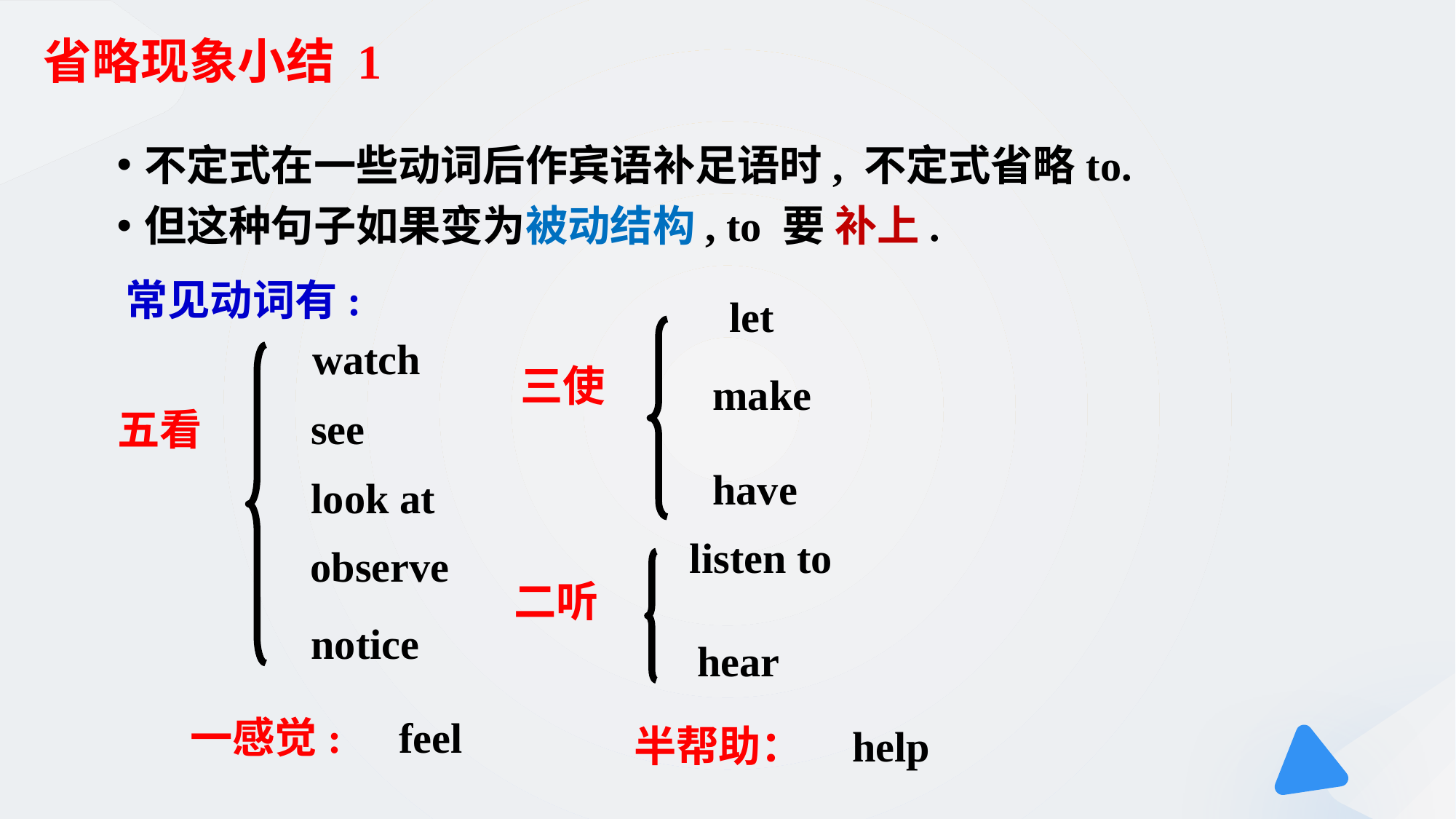

省略现象小结 1
不定式在一些动词后作宾语补足语时, 不定式省略to.
但这种句子如果变为被动结构, to 要 补上.
常见动词有:
 let

 watch

三使
 make
 see
五看
 have
 look at
 listen to
 observe

 二听
 notice
 hear
一感觉:
 feel
半帮助：
help